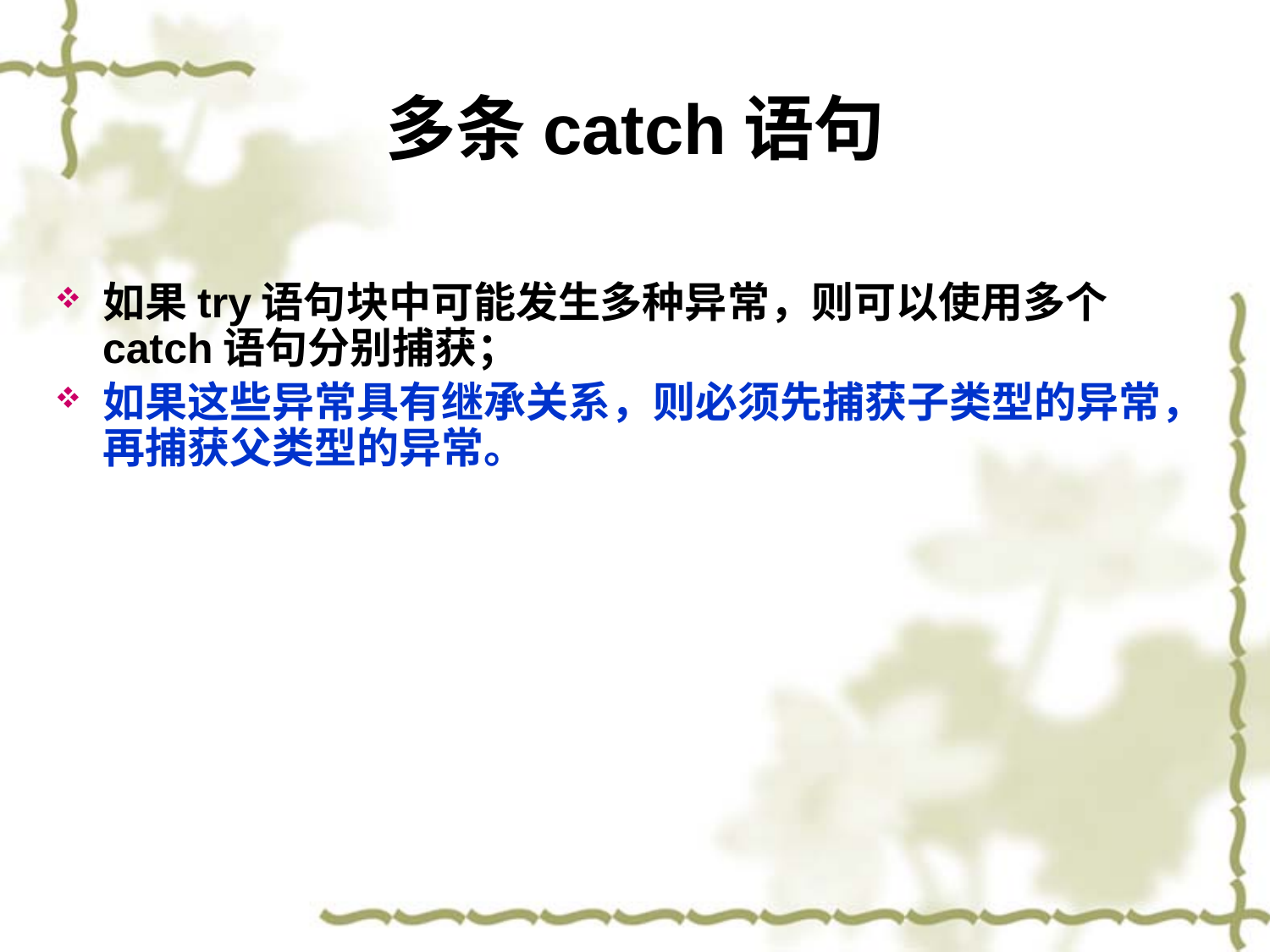

# 多条catch语句
如果try语句块中可能发生多种异常，则可以使用多个catch语句分别捕获；
如果这些异常具有继承关系，则必须先捕获子类型的异常，再捕获父类型的异常。
19